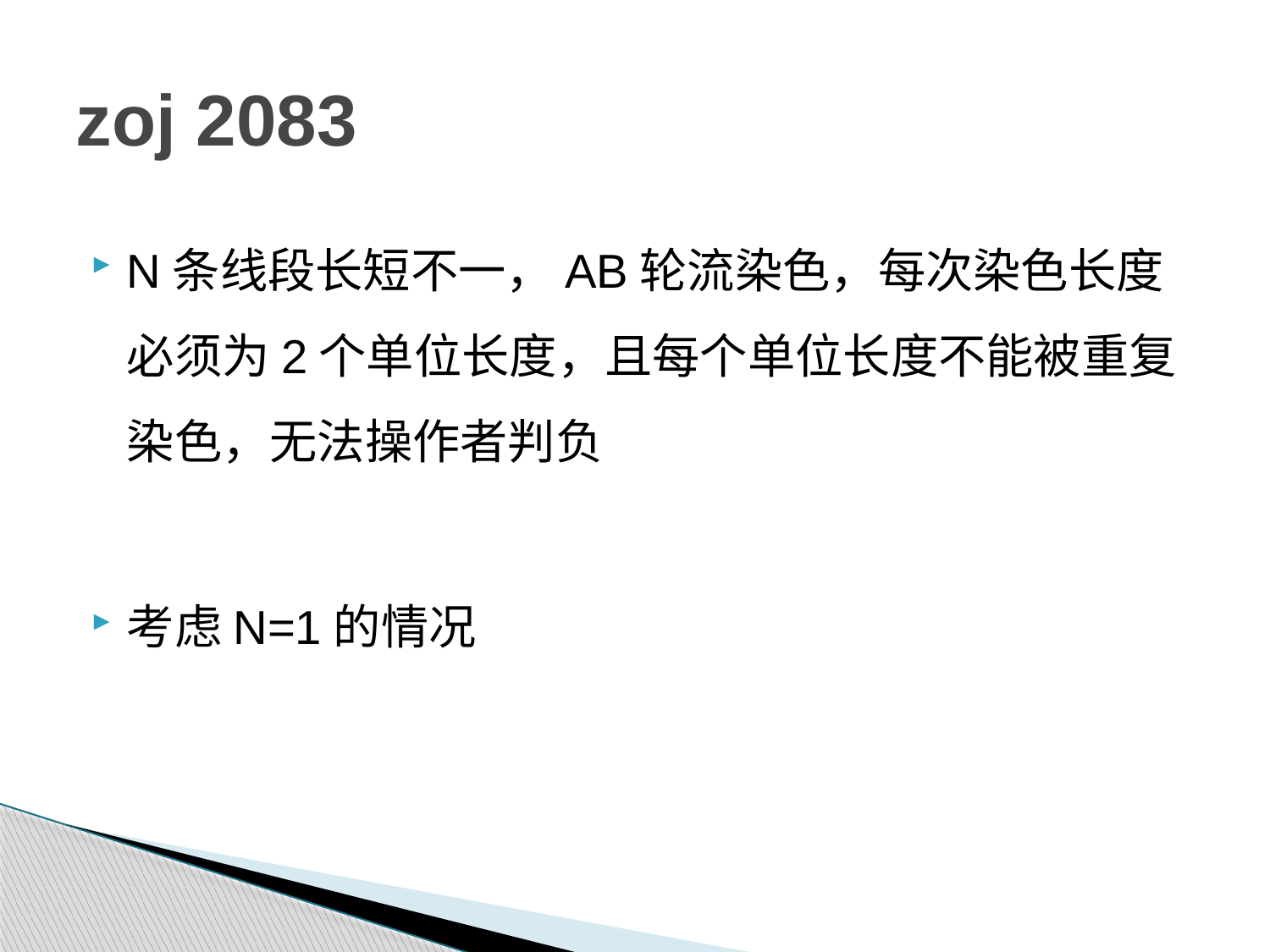

# zoj 2083
N条线段长短不一，AB轮流染色，每次染色长度必须为2个单位长度，且每个单位长度不能被重复染色，无法操作者判负

考虑N=1的情况